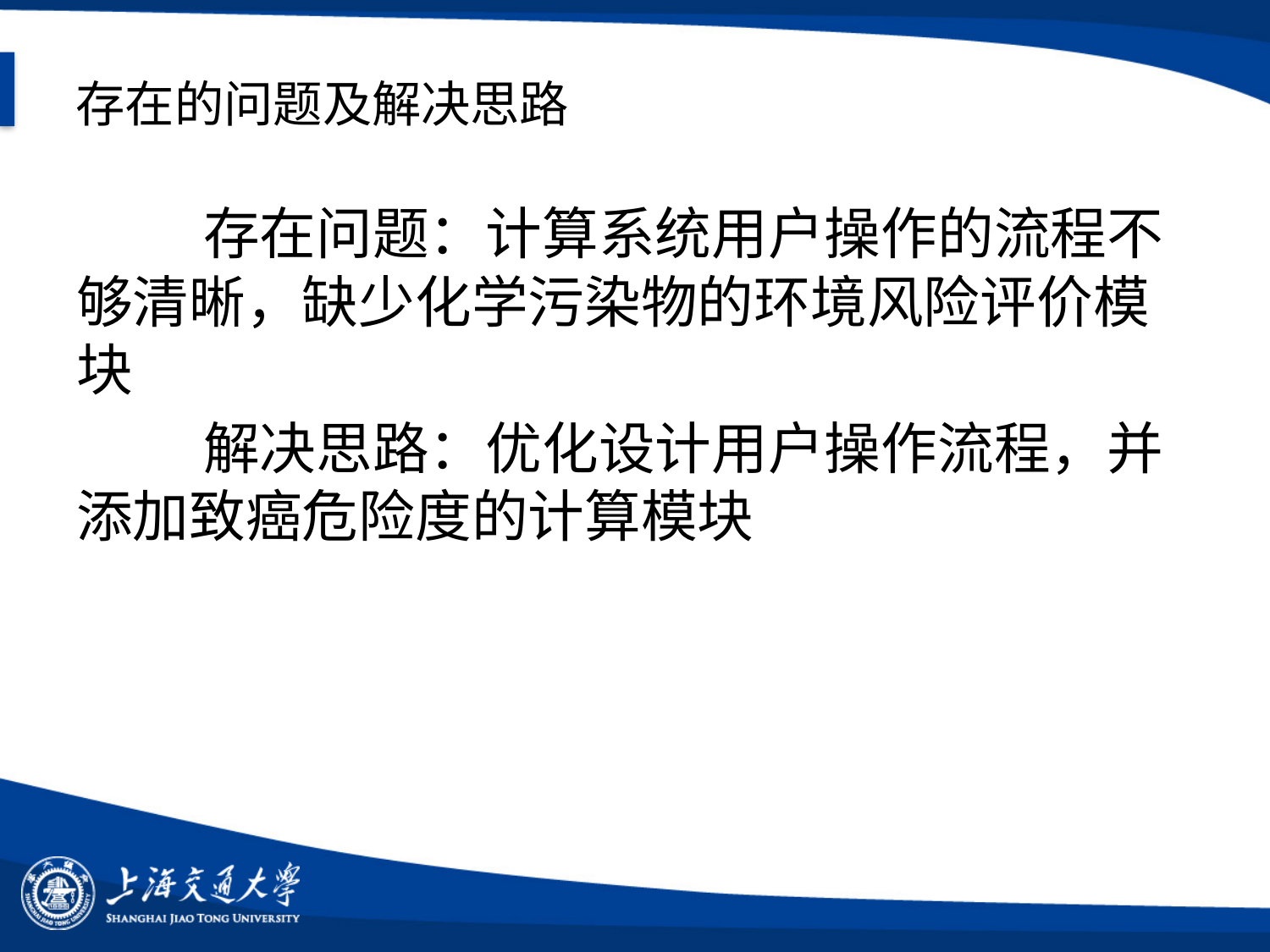

# 存在的问题及解决思路
	存在问题：计算系统用户操作的流程不够清晰，缺少化学污染物的环境风险评价模块
	解决思路：优化设计用户操作流程，并添加致癌危险度的计算模块